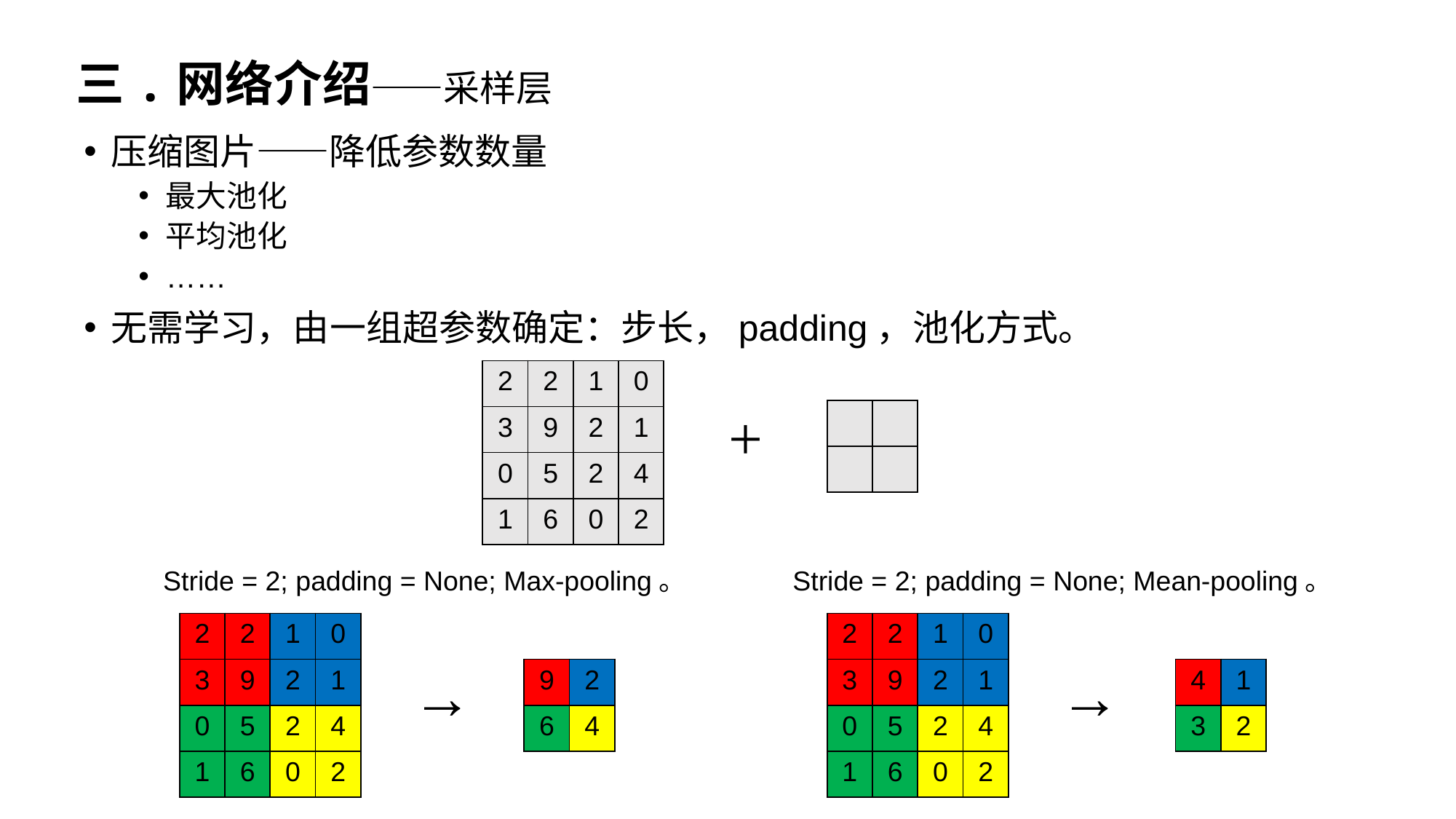

# 三.网络介绍——采样层
压缩图片——降低参数数量
最大池化
平均池化
……
无需学习，由一组超参数确定：步长，padding，池化方式。
| 2 | 2 | 1 | 0 |
| --- | --- | --- | --- |
| 3 | 9 | 2 | 1 |
| 0 | 5 | 2 | 4 |
| 1 | 6 | 0 | 2 |
+
|  |  |
| --- | --- |
|  |  |
Stride = 2; padding = None; Max-pooling。
Stride = 2; padding = None; Mean-pooling。
| 2 | 2 | 1 | 0 |
| --- | --- | --- | --- |
| 3 | 9 | 2 | 1 |
| 0 | 5 | 2 | 4 |
| 1 | 6 | 0 | 2 |
| 2 | 2 | 1 | 0 |
| --- | --- | --- | --- |
| 3 | 9 | 2 | 1 |
| 0 | 5 | 2 | 4 |
| 1 | 6 | 0 | 2 |
→
| 9 | 2 |
| --- | --- |
| 6 | 4 |
→
| 4 | 1 |
| --- | --- |
| 3 | 2 |